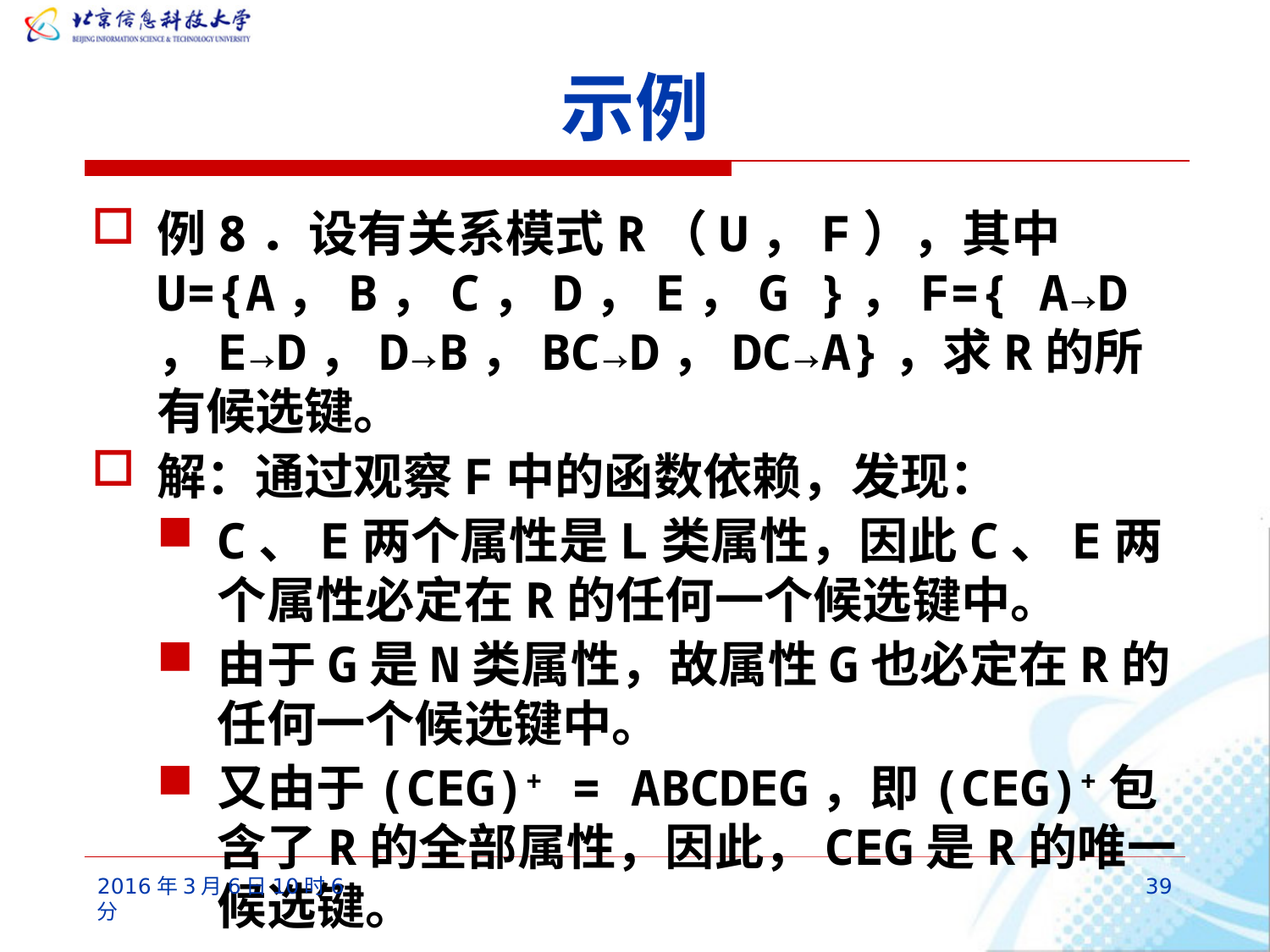

# 示例
例8．设有关系模式R（U，F），其中U={A，B，C，D，E，G }，F={ A→D，E→D，D→B，BC→D，DC→A}，求R的所有候选键。
解：通过观察F中的函数依赖，发现：
C、E两个属性是L类属性，因此C、E两个属性必定在R的任何一个候选键中。
由于G是N类属性，故属性G也必定在R的任何一个候选键中。
又由于(CEG)+ = ABCDEG，即(CEG)+包含了R的全部属性，因此，CEG是R的唯一候选键。
2016年3月6日10时6分
39